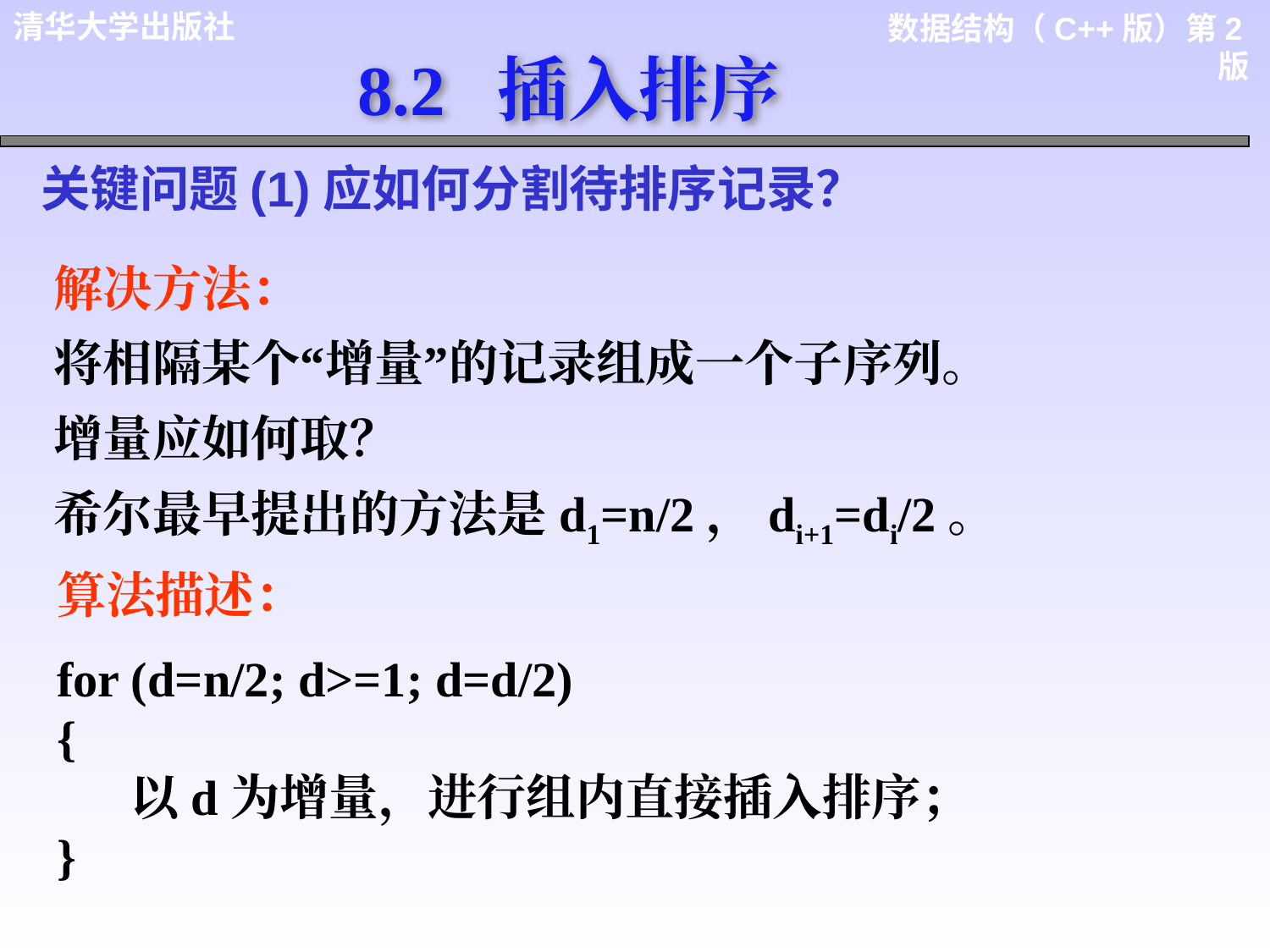

8.2  插入排序
关键问题(1)应如何分割待排序记录？
解决方法：
将相隔某个“增量”的记录组成一个子序列。
增量应如何取？
希尔最早提出的方法是d1=n/2，di+1=di/2。
算法描述：
for (d=n/2; d>=1; d=d/2)
{
     以d为增量，进行组内直接插入排序；
}